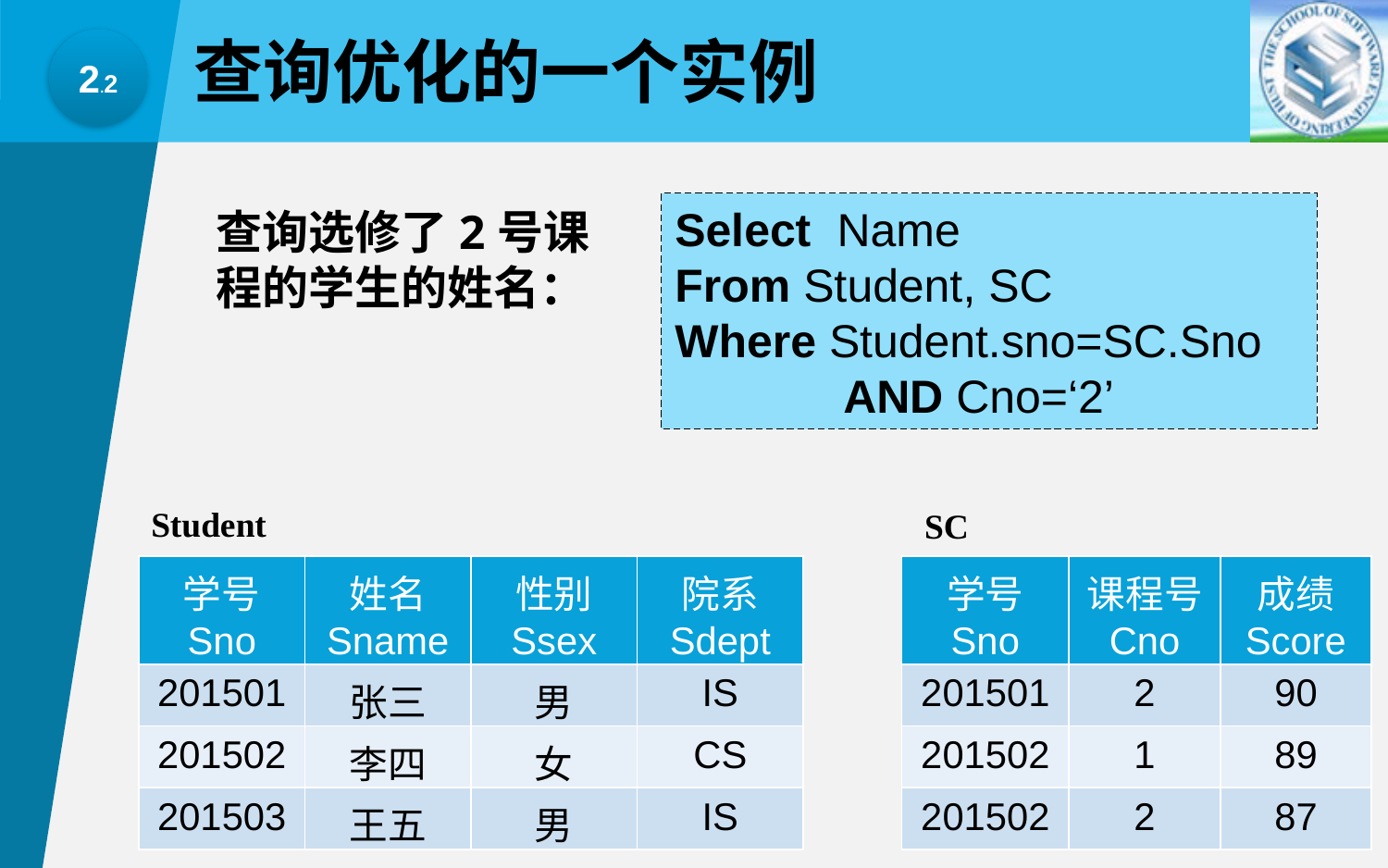

查询优化的一个实例
2.2
Select  Name
From Student, SC
Where Student.sno=SC.Sno
             AND Cno=‘2’
查询选修了2号课程的学生的姓名：
Student
SC
| 学号 Sno | 姓名 Sname | 性别 Ssex | 院系 Sdept |
| --- | --- | --- | --- |
| 201501 | 张三 | 男 | IS |
| 201502 | 李四 | 女 | CS |
| 201503 | 王五 | 男 | IS |
| 学号 Sno | 课程号 Cno | 成绩 Score |
| --- | --- | --- |
| 201501 | 2 | 90 |
| 201502 | 1 | 89 |
| 201502 | 2 | 87 |